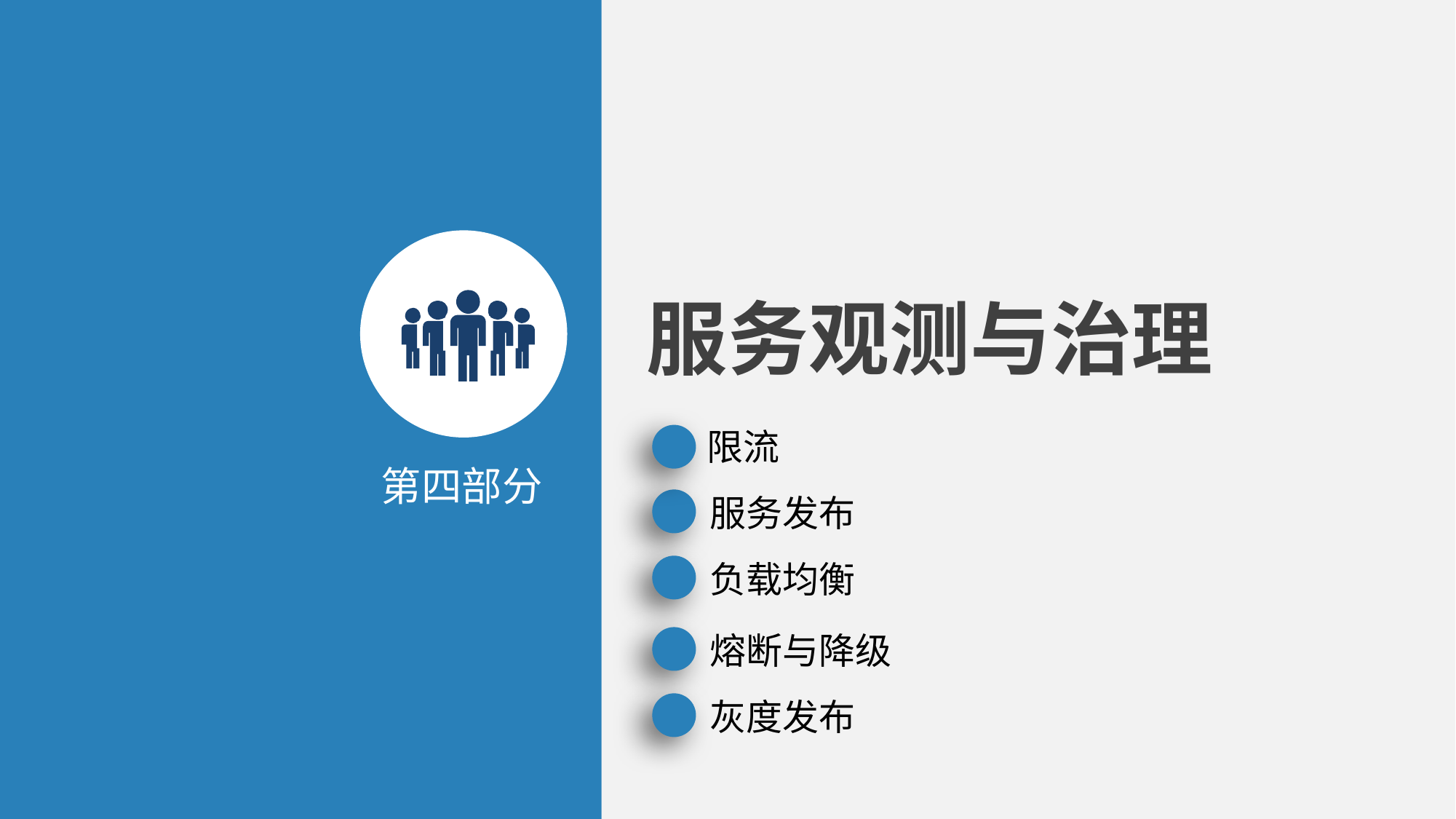

服务观测与治理
限流

第四部分
服务发布

负载均衡

熔断与降级

灰度发布